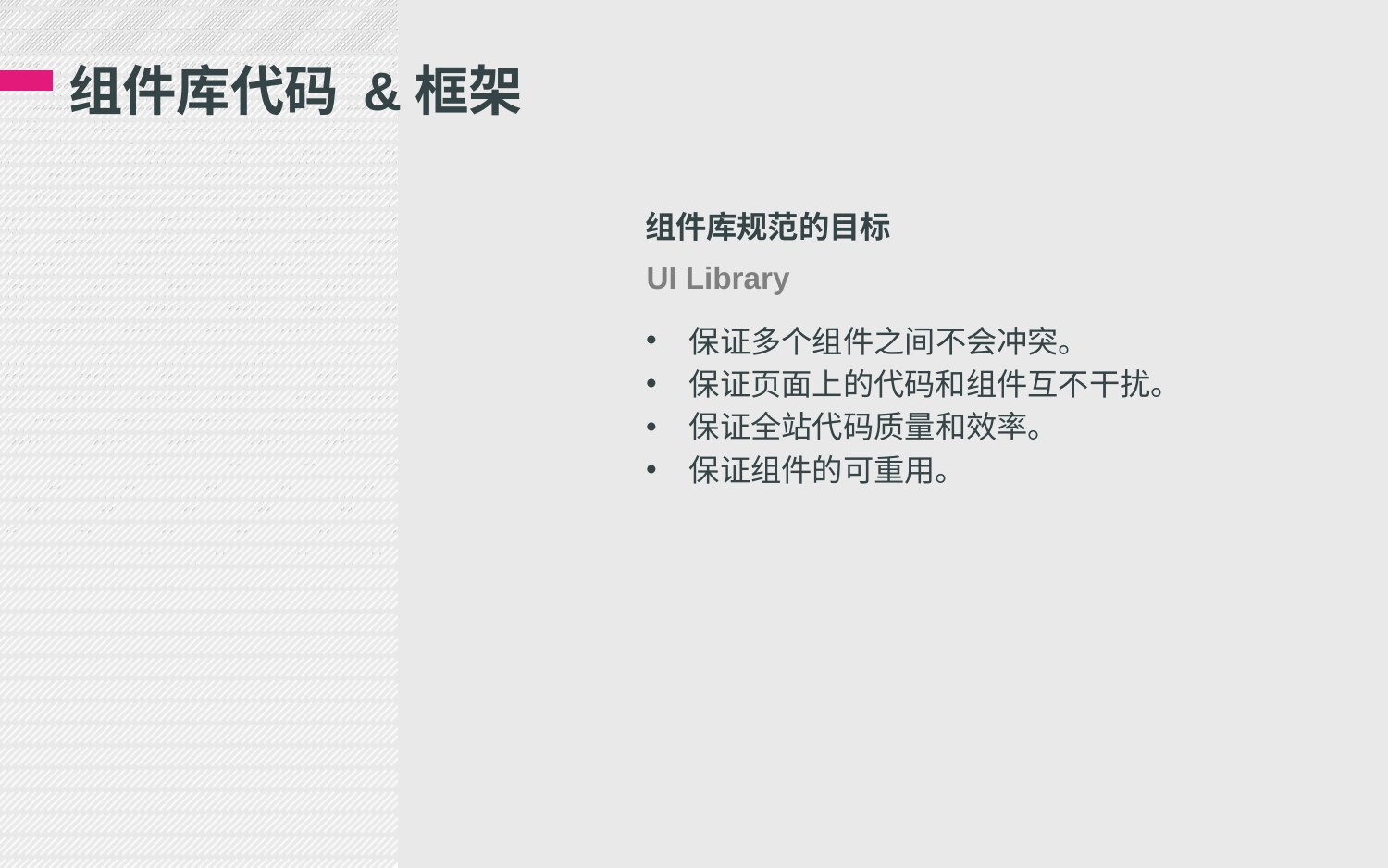

# 组件库代码 &框架
组件库规范的目标
UI Library
保证多个组件之间不会冲突。
保证页面上的代码和组件互不干扰。
保证全站代码质量和效率。
保证组件的可重用。